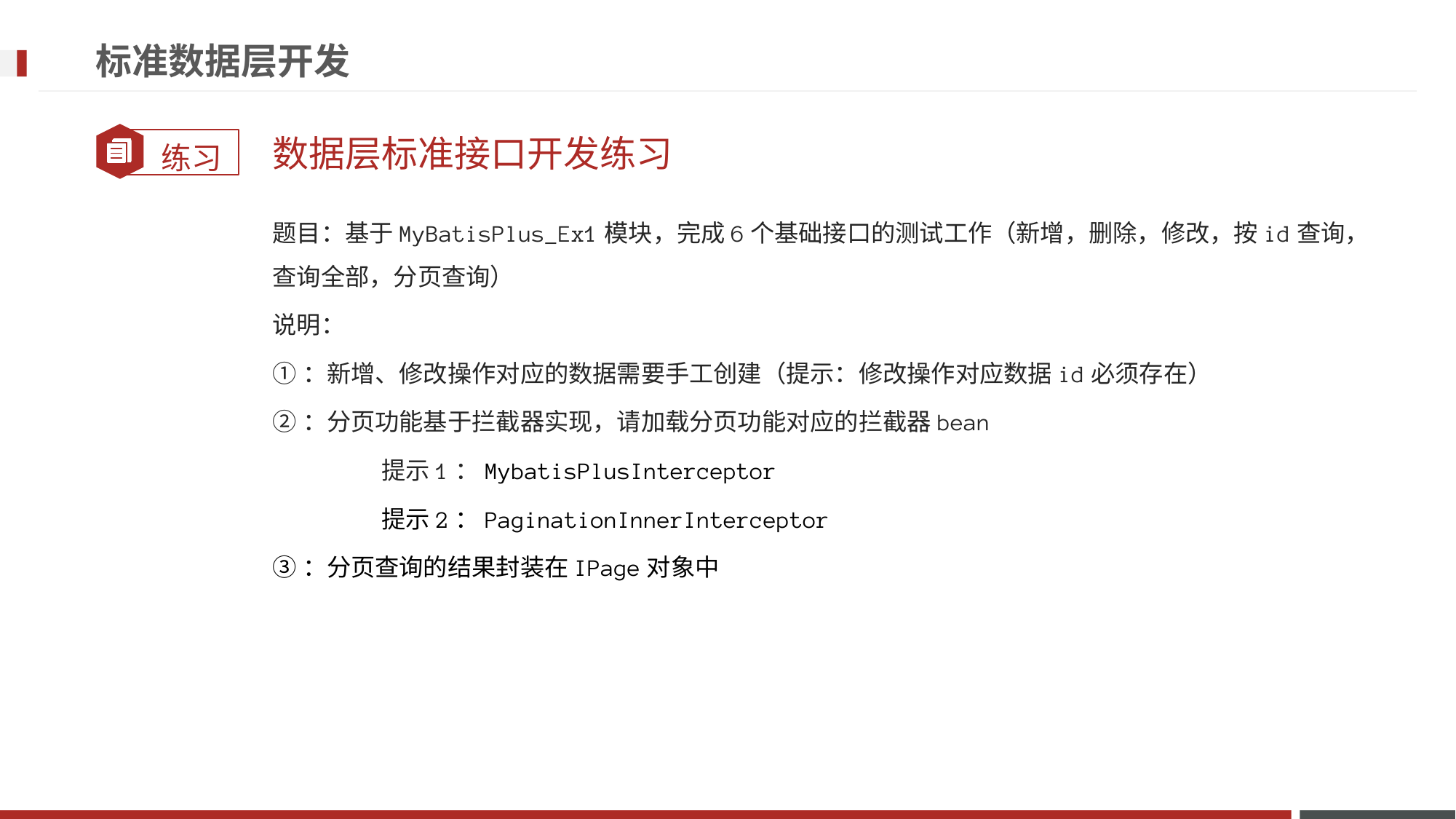

# 标准数据层开发
数据层标准接口开发练习
题目：基于MyBatisPlus_Ex1模块，完成6个基础接口的测试工作（新增，删除，修改，按id查询，查询全部，分页查询）
说明：
①：新增、修改操作对应的数据需要手工创建（提示：修改操作对应数据id必须存在）
②：分页功能基于拦截器实现，请加载分页功能对应的拦截器bean
	提示1：MybatisPlusInterceptor
	提示2：PaginationInnerInterceptor
③：分页查询的结果封装在IPage对象中